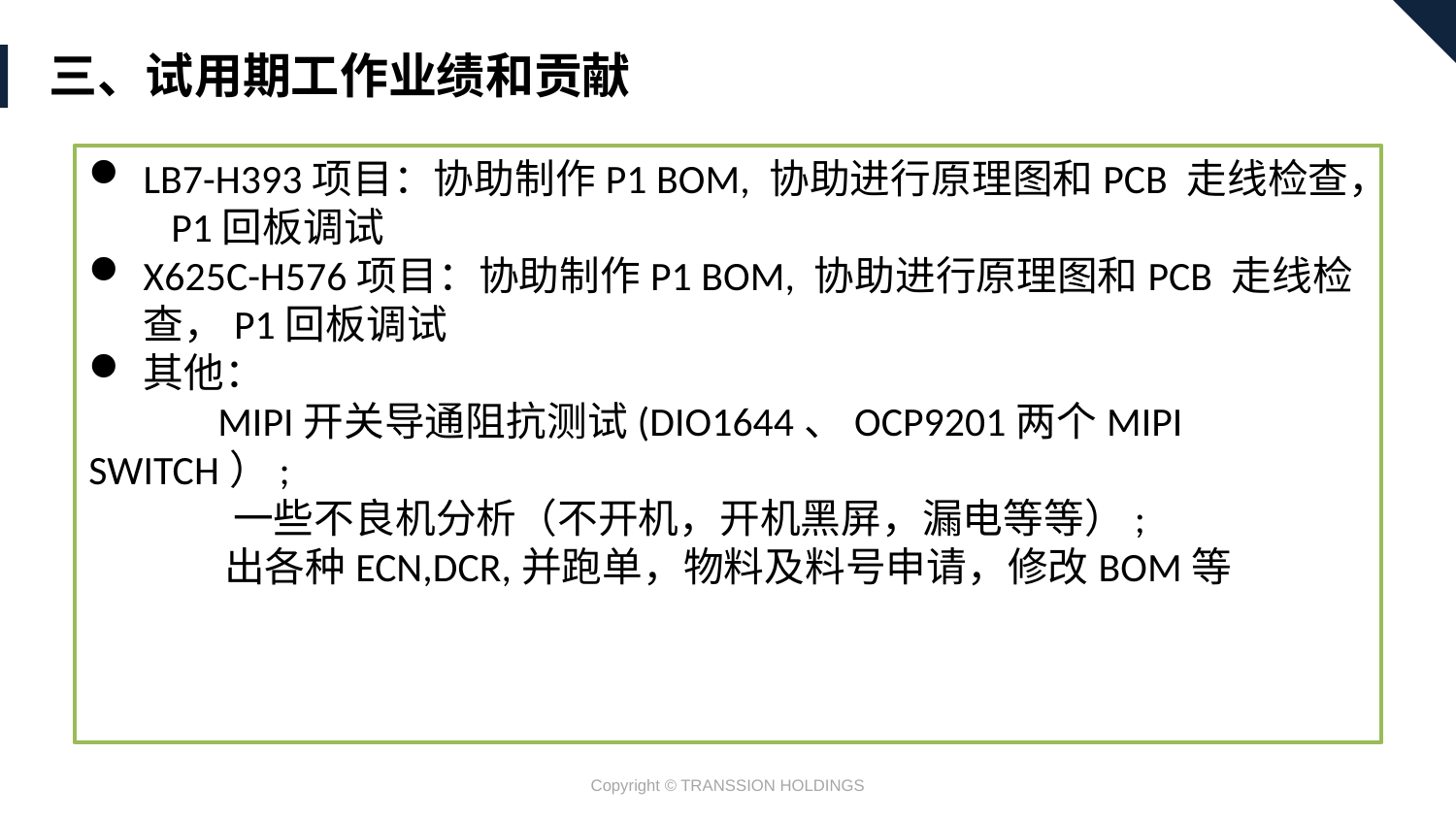

三、试用期工作业绩和贡献
LB7-H393项目：协助制作P1 BOM, 协助进行原理图和PCB 走线检查，  P1回板调试
X625C-H576项目：协助制作P1 BOM, 协助进行原理图和PCB 走线检查，P1回板调试
其他：
              MIPI开关导通阻抗测试(DIO1644、OCP9201两个MIPI SWITCH）;
               一些不良机分析（不开机，开机黑屏，漏电等等）;
              出各种ECN,DCR,并跑单，物料及料号申请，修改BOM等